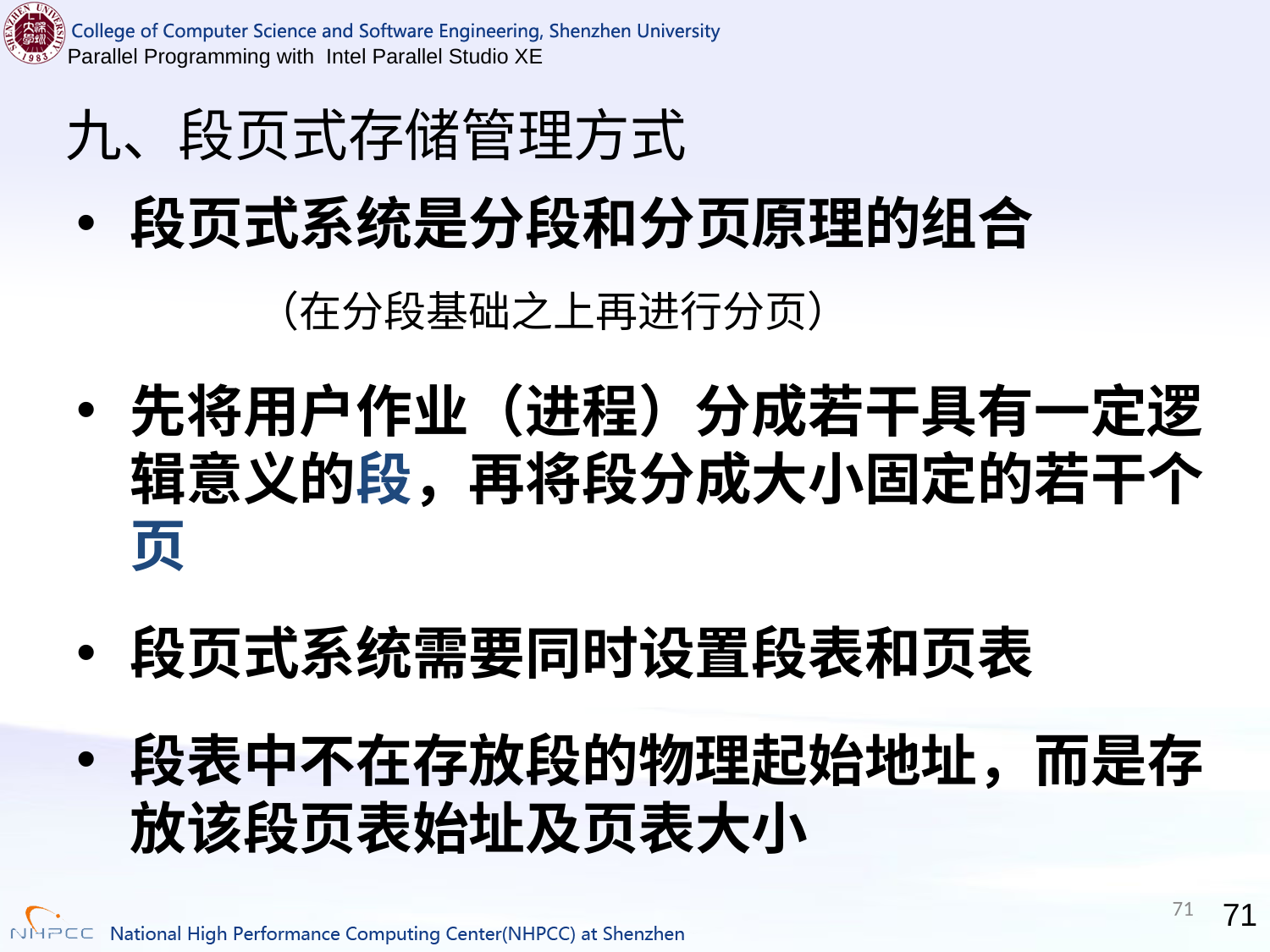

# 九、段页式存储管理方式
段页式系统是分段和分页原理的组合
		（在分段基础之上再进行分页）
先将用户作业（进程）分成若干具有一定逻辑意义的段，再将段分成大小固定的若干个页
段页式系统需要同时设置段表和页表
段表中不在存放段的物理起始地址，而是存放该段页表始址及页表大小
71
71